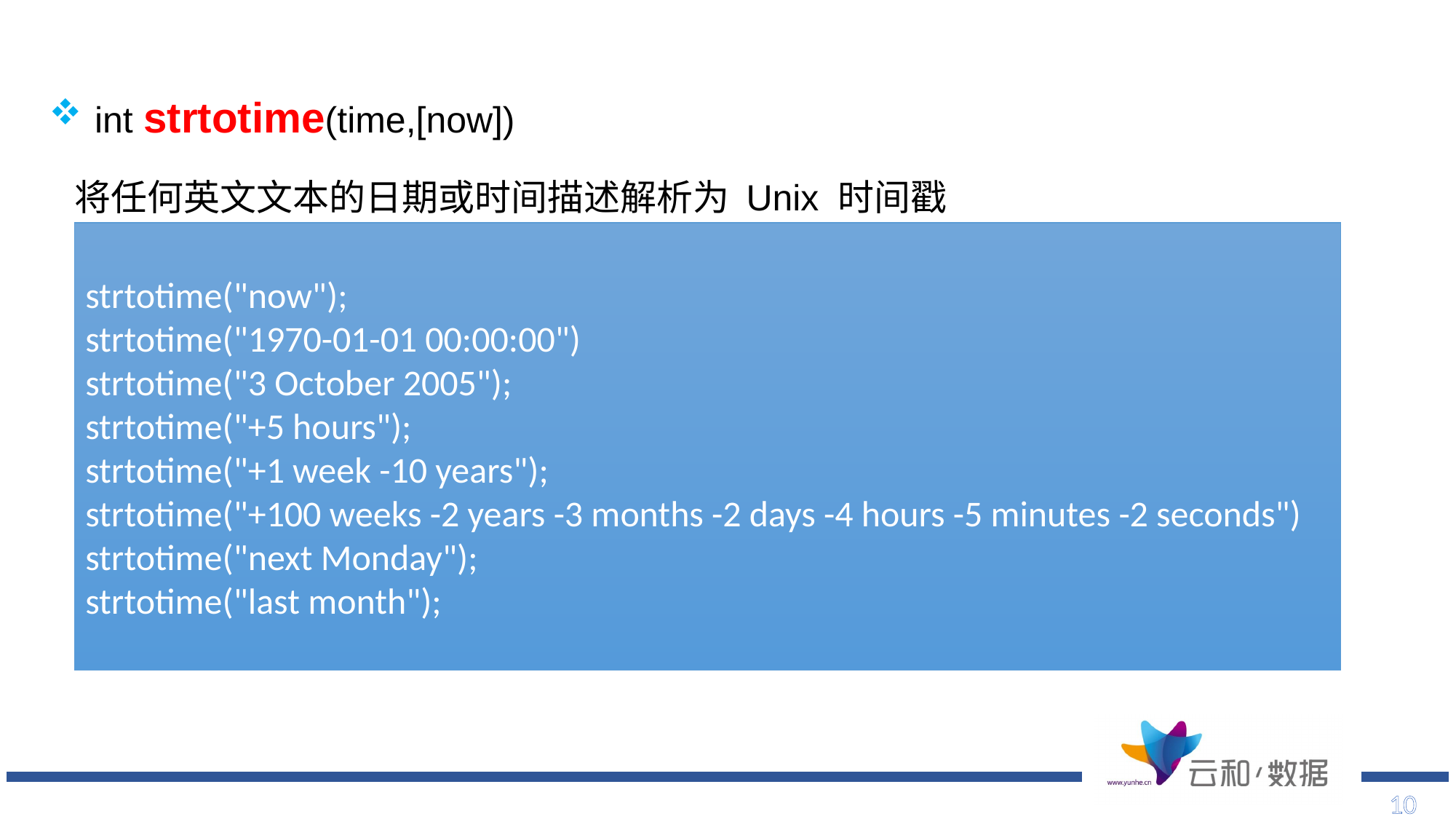

# int strtotime(time,[now])
  将任何英文文本的日期或时间描述解析为 Unix 时间戳

strtotime("now");
strtotime("1970-01-01 00:00:00")
strtotime("3 October 2005");
strtotime("+5 hours");
strtotime("+1 week -10 years");
strtotime("+100 weeks -2 years -3 months -2 days -4 hours -5 minutes -2 seconds")
strtotime("next Monday");
strtotime("last month");